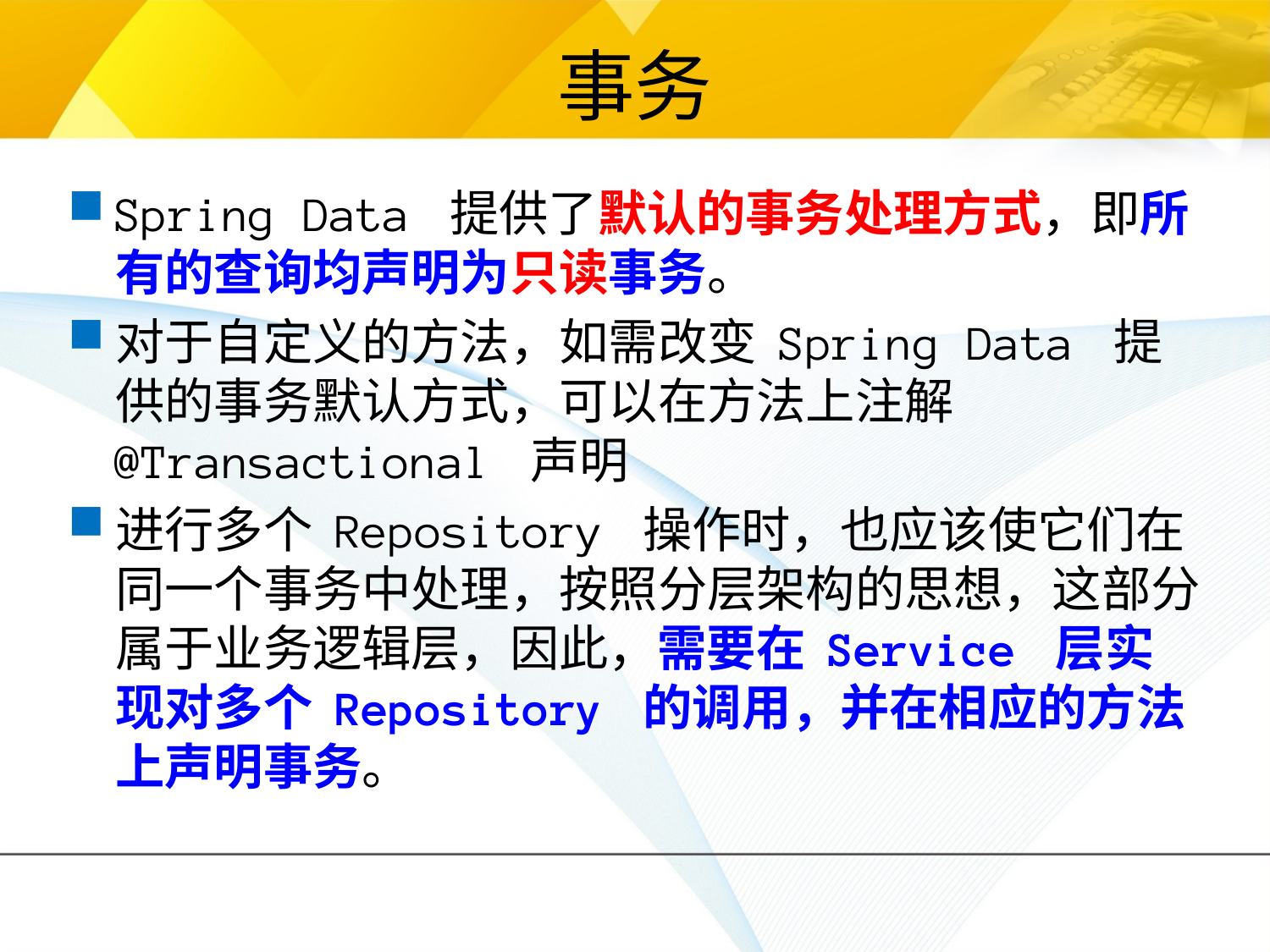

# 事务
Spring Data 提供了默认的事务处理方式，即所有的查询均声明为只读事务。
对于自定义的方法，如需改变 Spring Data 提供的事务默认方式，可以在方法上注解 @Transactional 声明
进行多个 Repository 操作时，也应该使它们在同一个事务中处理，按照分层架构的思想，这部分属于业务逻辑层，因此，需要在 Service 层实现对多个 Repository 的调用，并在相应的方法上声明事务。